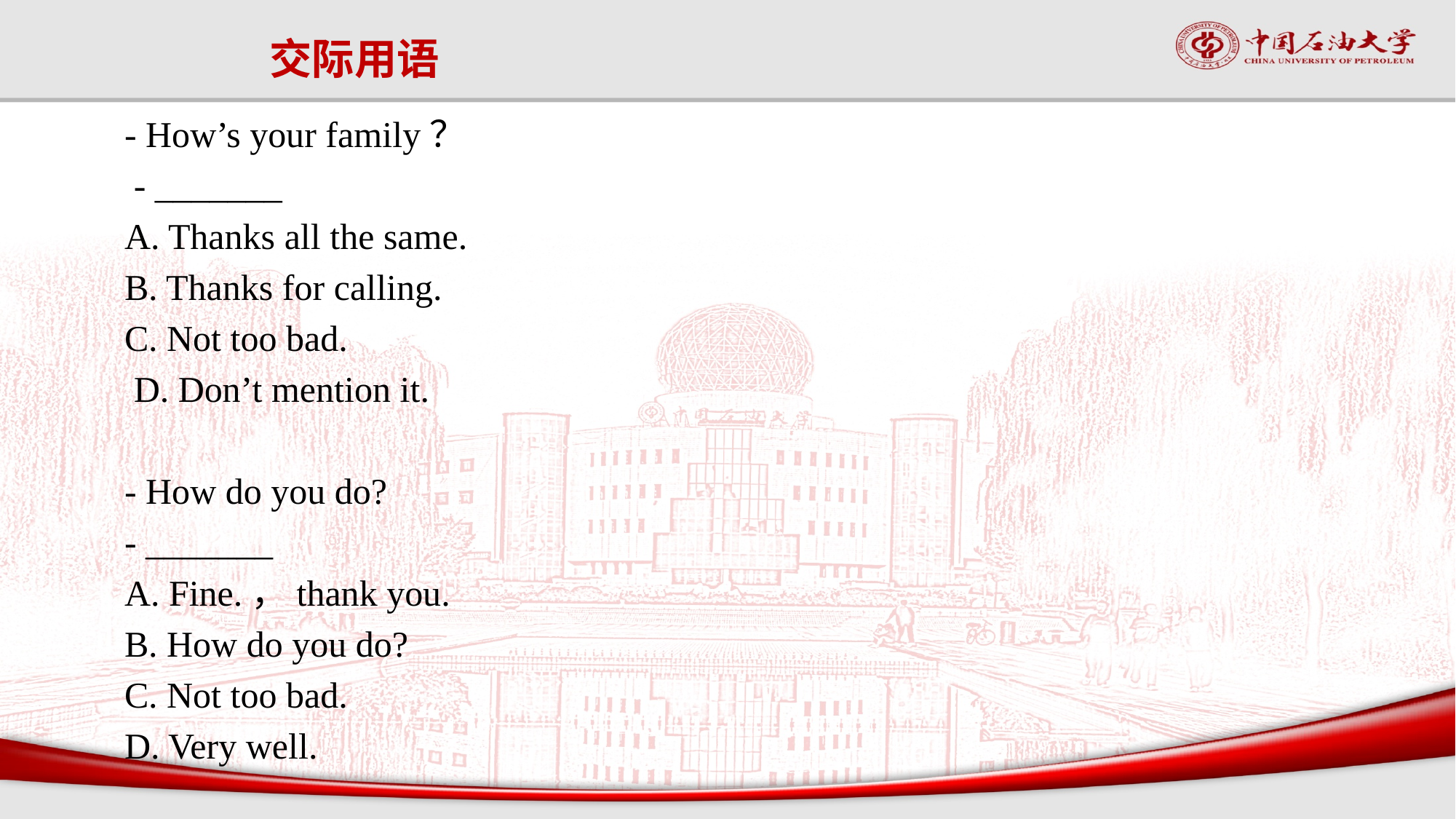

# 交际用语
- How’s your family？
 - _______
A. Thanks all the same.
B. Thanks for calling.
C. Not too bad.
 D. Don’t mention it.

- How do you do?
- _______
A. Fine.，thank you.
B. How do you do?
C. Not too bad.
D. Very well.